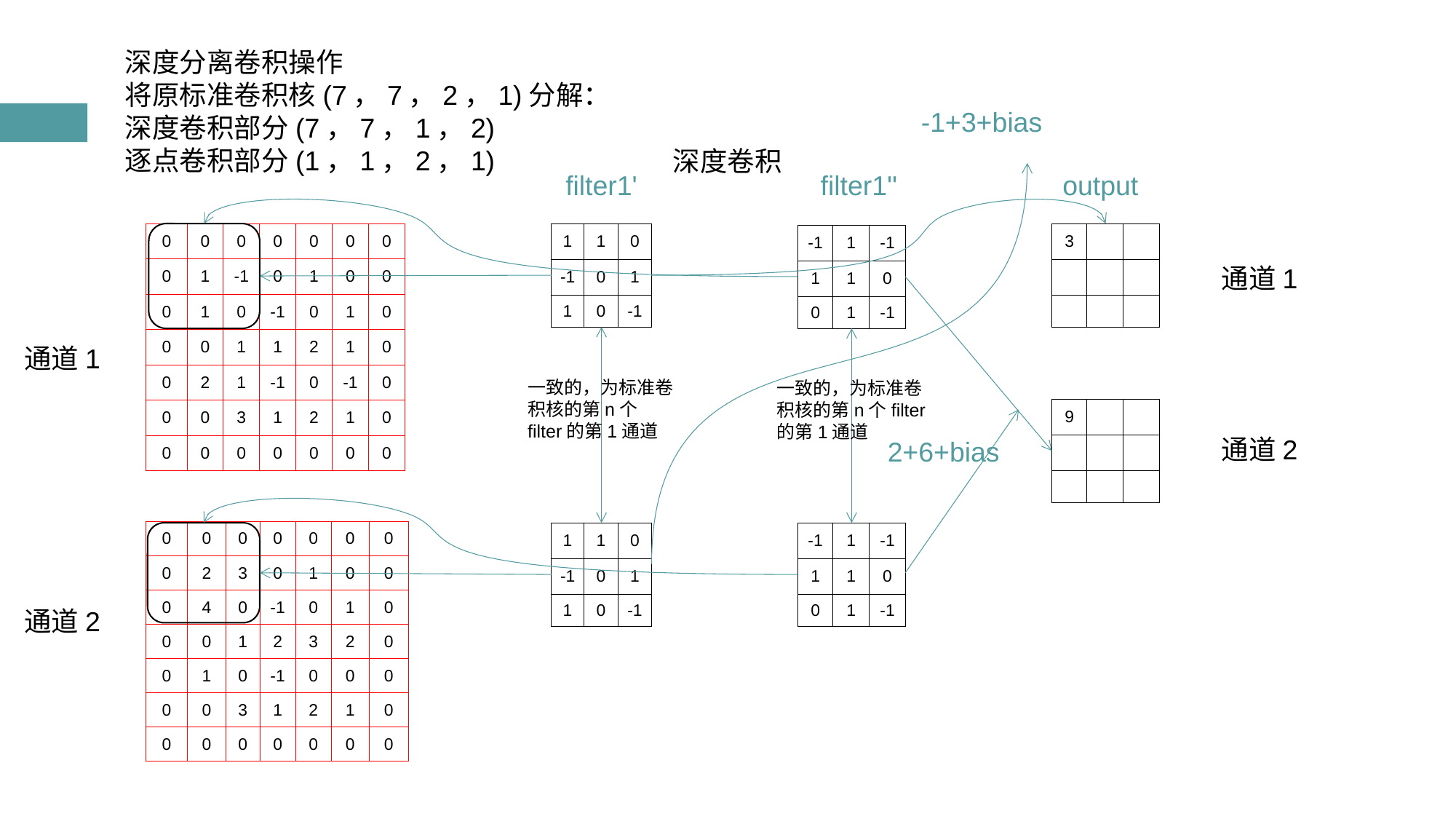

深度分离卷积操作
将原标准卷积核(7，7，2，1)分解：
深度卷积部分(7，7，1，2)
逐点卷积部分(1，1，2，1)
-1+3+bias
深度卷积
filter1'
filter1''
output
| 0 | 0 | 0 | 0 | 0 | 0 | 0 |
| --- | --- | --- | --- | --- | --- | --- |
| 0 | 1 | -1 | 0 | 1 | 0 | 0 |
| 0 | 1 | 0 | -1 | 0 | 1 | 0 |
| 0 | 0 | 1 | 1 | 2 | 1 | 0 |
| 0 | 2 | 1 | -1 | 0 | -1 | 0 |
| 0 | 0 | 3 | 1 | 2 | 1 | 0 |
| 0 | 0 | 0 | 0 | 0 | 0 | 0 |

| 1 | 1 | 0 |
| --- | --- | --- |
| -1 | 0 | 1 |
| 1 | 0 | -1 |
| 3 |  |  |
| --- | --- | --- |
|  |  |  |
|  |  |  |
| -1 | 1 | -1 |
| --- | --- | --- |
| 1 | 1 | 0 |
| 0 | 1 | -1 |
通道1
通道1
一致的，为标准卷积核的第n个filter的第1通道
一致的，为标准卷积核的第n个filter的第1通道

| 9 |  |  |
| --- | --- | --- |
|  |  |  |
|  |  |  |
通道2
2+6+bias
| 0 | 0 | 0 | 0 | 0 | 0 | 0 |
| --- | --- | --- | --- | --- | --- | --- |
| 0 | 2 | 3 | 0 | 1 | 0 | 0 |
| 0 | 4 | 0 | -1 | 0 | 1 | 0 |
| 0 | 0 | 1 | 2 | 3 | 2 | 0 |
| 0 | 1 | 0 | -1 | 0 | 0 | 0 |
| 0 | 0 | 3 | 1 | 2 | 1 | 0 |
| 0 | 0 | 0 | 0 | 0 | 0 | 0 |

| 1 | 1 | 0 |
| --- | --- | --- |
| -1 | 0 | 1 |
| 1 | 0 | -1 |
| -1 | 1 | -1 |
| --- | --- | --- |
| 1 | 1 | 0 |
| 0 | 1 | -1 |
通道2